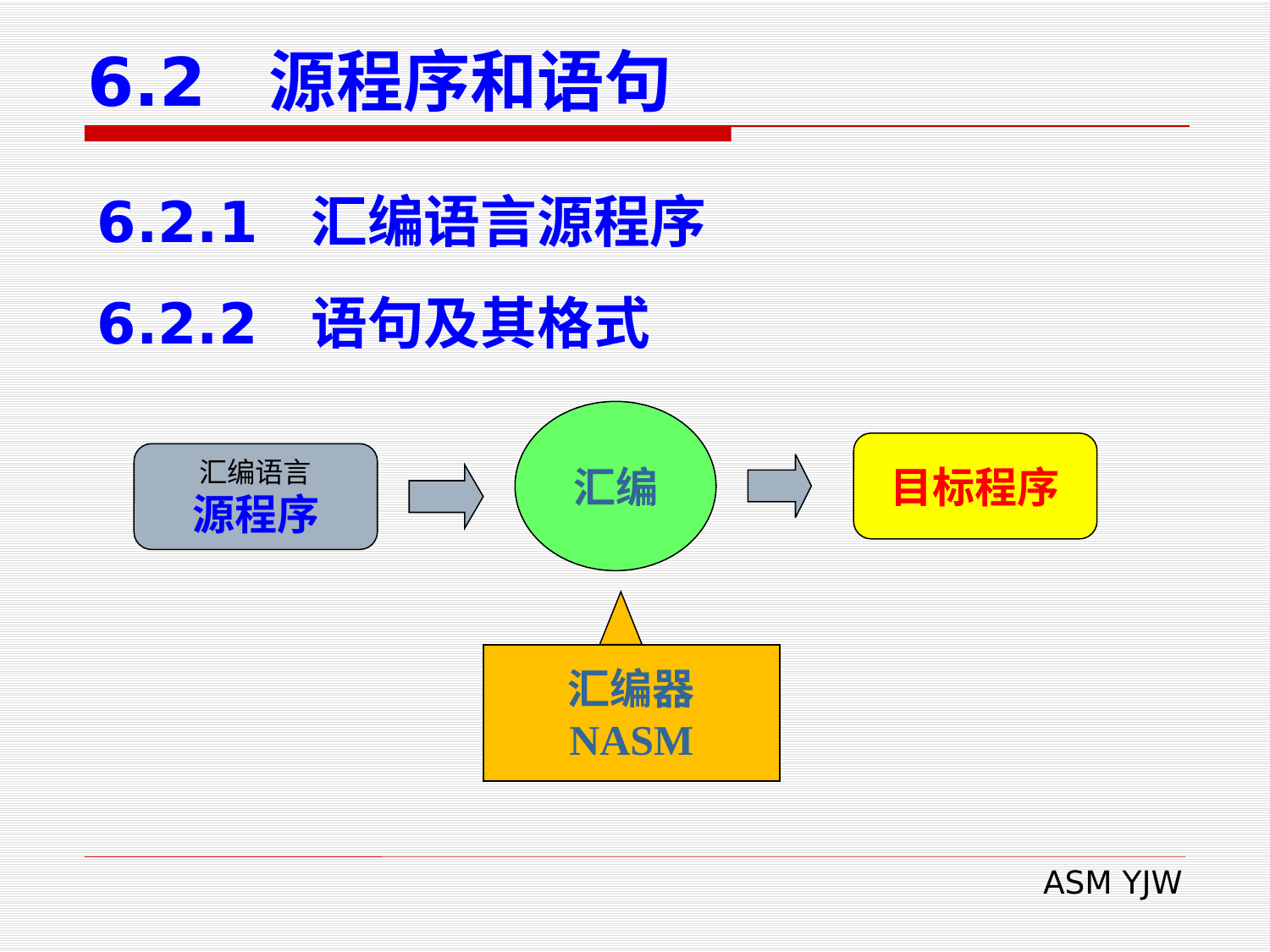

# 6.2  源程序和语句
6.2.1  汇编语言源程序
6.2.2  语句及其格式

汇编
目标程序
汇编语言
源程序

汇编器
NASM